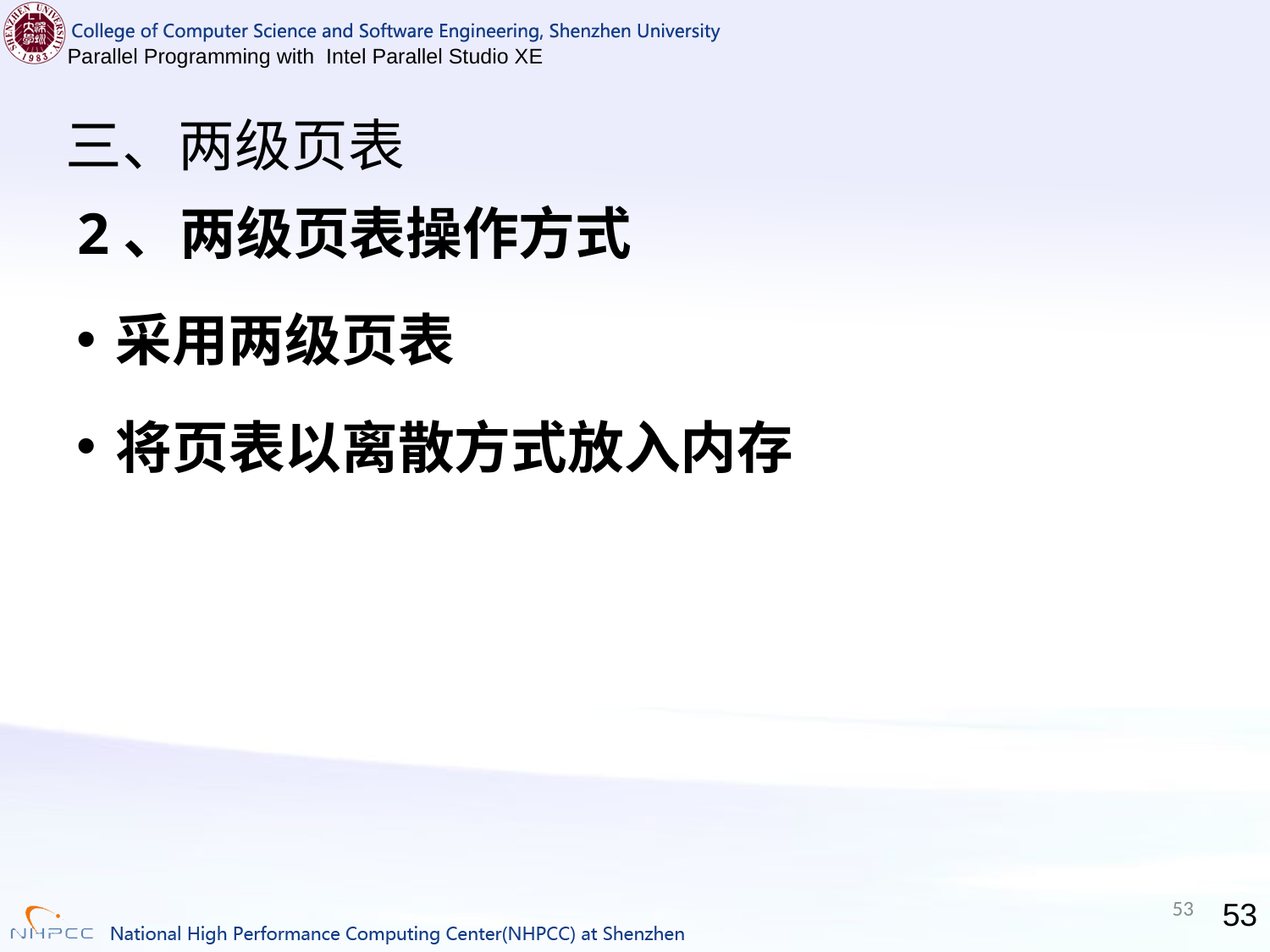

# 三、两级页表
2、两级页表操作方式
采用两级页表
将页表以离散方式放入内存
53
53